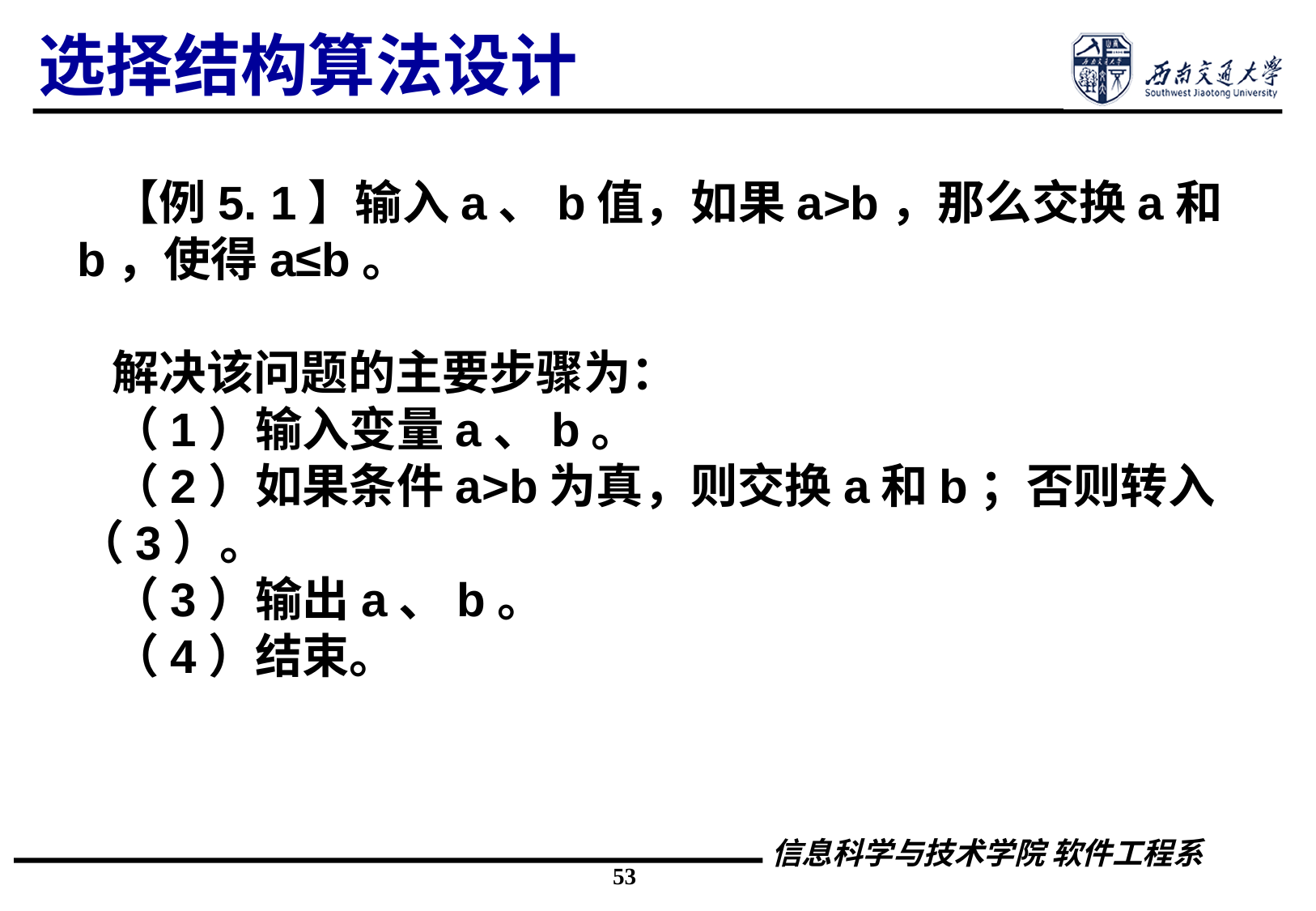

# 选择结构算法设计
【例5. 1】输入a、b值，如果a>b，那么交换a和b，使得a≤b。

解决该问题的主要步骤为：
（1）输入变量a、b。
（2）如果条件a>b为真，则交换a和b；否则转入（3）。
（3）输出a、b。
（4）结束。

53